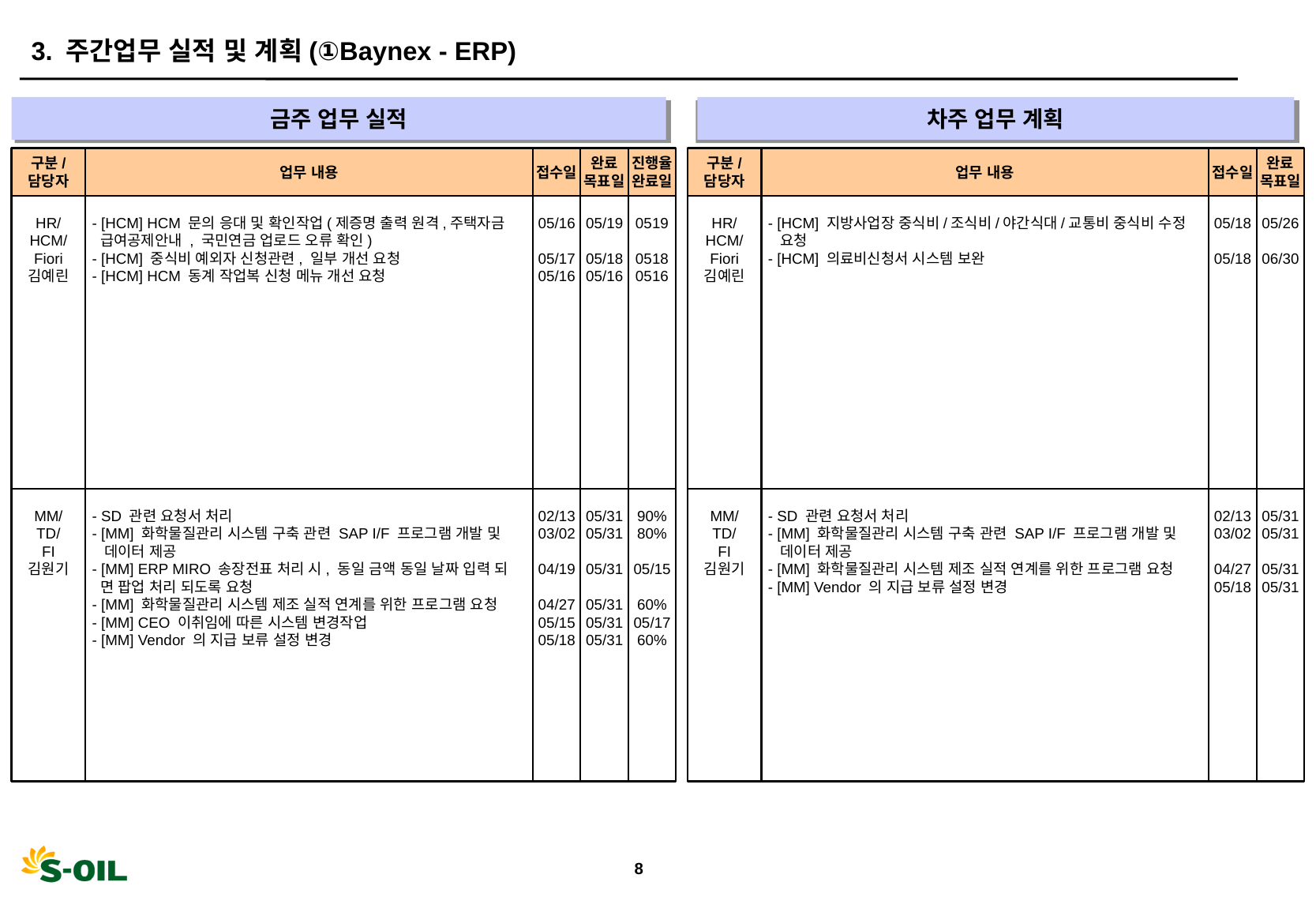

3. 주간업무 실적 및 계획(①Baynex - ERP)
금주 업무 실적
차주 업무 계획
" "
" "
구분/
담당자
업무 내용
접수일
완료
목표일
진행율
완료일
구분/
담당자
업무 내용
접수일
완료
목표일
HR/
HCM/
Fiori
김예린

- [HCM] HCM 문의 응대 및 확인작업(제증명 출력 원격,주택자금
  급여공제안내 , 국민연금 업로드 오류 확인)
- [HCM] 중식비 예외자 신청관련, 일부 개선 요청
- [HCM] HCM 동계 작업복 신청 메뉴 개선 요청
05/16
05/17
05/16
05/19
05/18
05/16
0519
0518
0516
HR/
HCM/
Fiori
김예린

- [HCM] 지방사업장 중식비/조식비/야간식대/교통비 중식비 수정
   요청
- [HCM] 의료비신청서 시스템 보완
05/18
05/18
05/26
06/30
MM/
TD/
FI
김원기

- SD 관련 요청서 처리
- [MM] 화학물질관리 시스템 구축 관련 SAP I/F 프로그램 개발 및
   데이터 제공
- [MM] ERP MIRO 송장전표 처리 시, 동일 금액 동일 날짜 입력 되
  면 팝업 처리 되도록 요청
- [MM] 화학물질관리 시스템 제조 실적 연계를 위한 프로그램 요청
- [MM] CEO 이취임에 따른 시스템 변경작업
- [MM] Vendor 의 지급 보류 설정 변경
02/13
03/02
04/19
04/27
05/15
05/18
05/31
05/31
05/31
05/31
05/31
05/31
90%
80%
05/15
60%
05/17
60%
MM/
TD/
FI
김원기

- SD 관련 요청서 처리
- [MM] 화학물질관리 시스템 구축 관련 SAP I/F 프로그램 개발 및
   데이터 제공
- [MM] 화학물질관리 시스템 제조 실적 연계를 위한 프로그램 요청
- [MM] Vendor 의 지급 보류 설정 변경
02/13
03/02
04/27
05/18
05/31
05/31
05/31
05/31